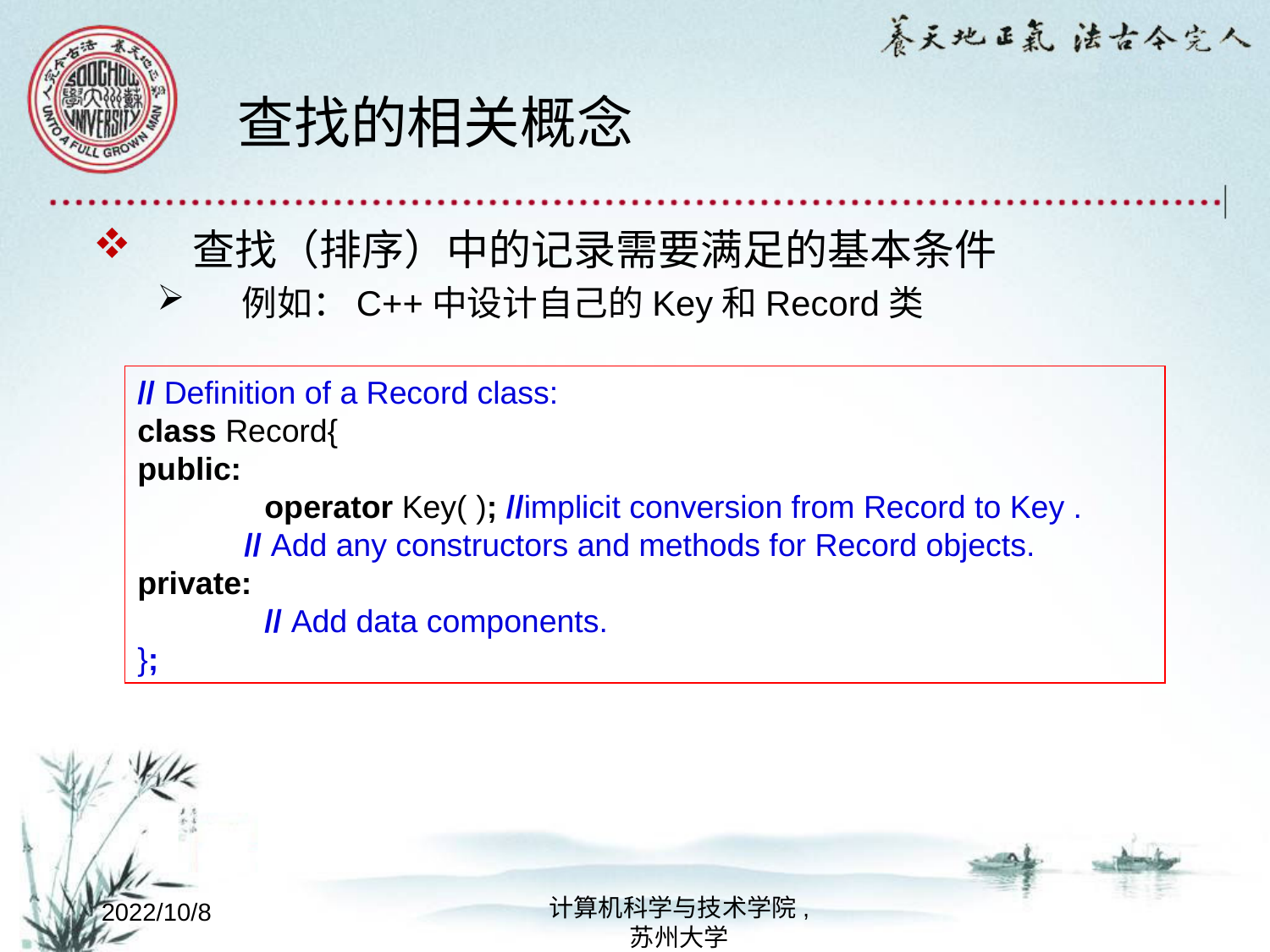

# 查找的相关概念
查找（排序）中的记录需要满足的基本条件
例如：C++中设计自己的Key和Record类
// Definition of a Record class:
class Record{
public:
	operator Key( ); //implicit conversion from Record to Key .
            // Add any constructors and methods for Record objects.
private:
	// Add data components.
};
计算机科学与技术学院,
苏州大学
2022/10/8